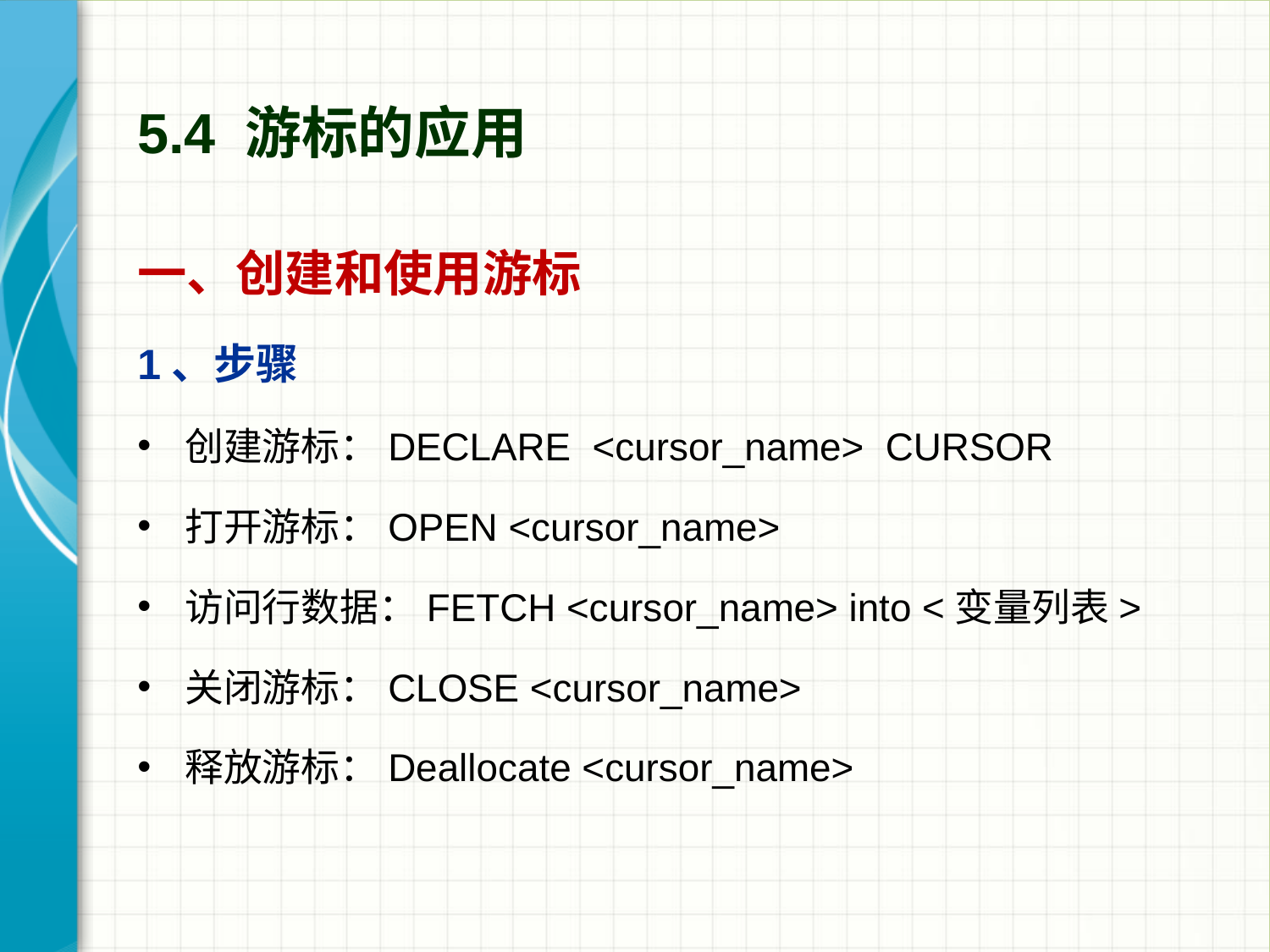

5.4 游标的应用
一、创建和使用游标
1、步骤
创建游标：DECLARE  <cursor_name>  CURSOR
打开游标：OPEN <cursor_name>
访问行数据：FETCH <cursor_name> into <变量列表>
关闭游标：CLOSE <cursor_name>
释放游标：Deallocate <cursor_name>